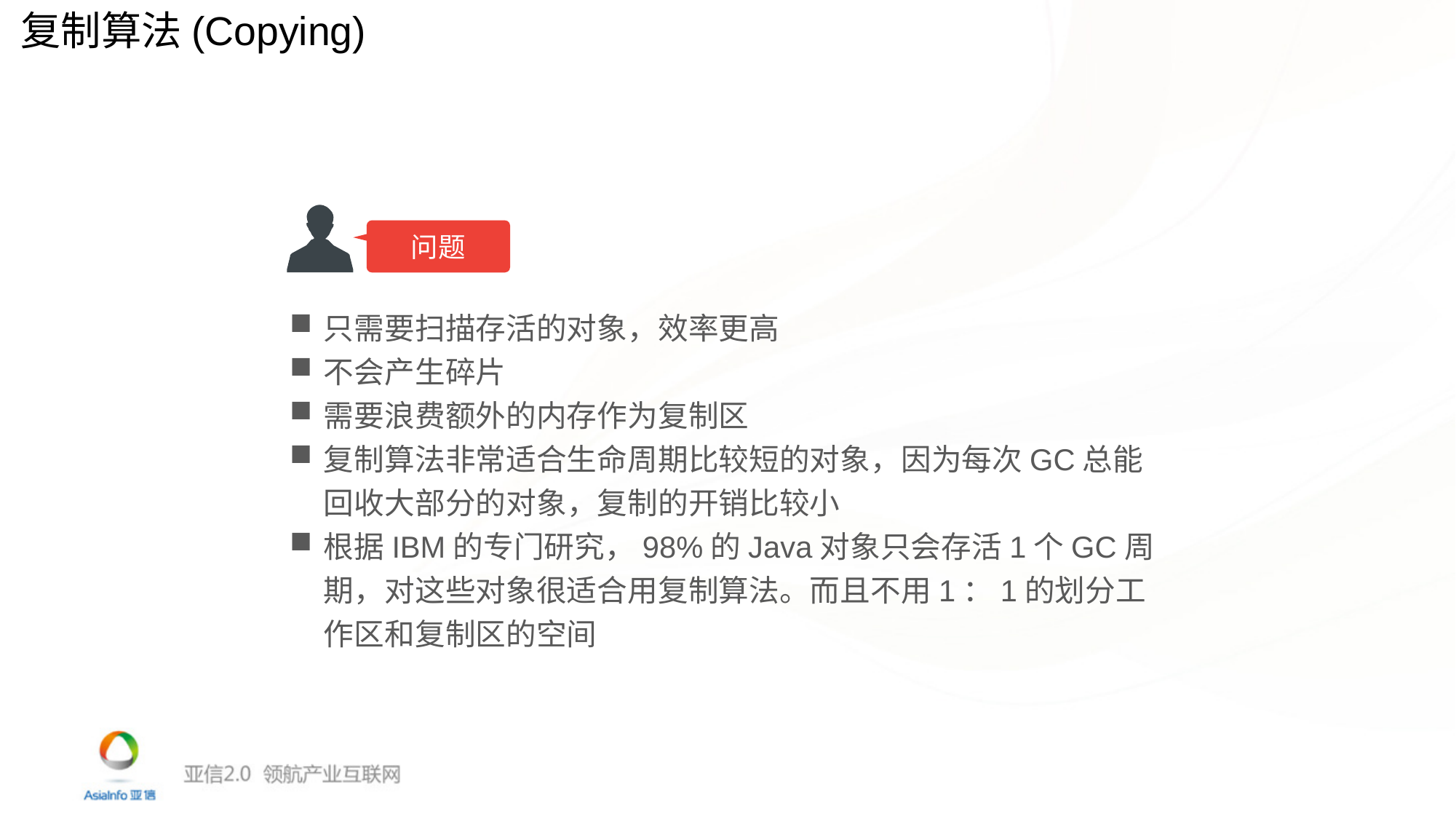

复制算法(Copying)

问题

只需要扫描存活的对象，效率更高
不会产生碎片
需要浪费额外的内存作为复制区
复制算法非常适合生命周期比较短的对象，因为每次GC总能回收大部分的对象，复制的开销比较小
根据IBM的专门研究，98%的Java对象只会存活1个GC周期，对这些对象很适合用复制算法。而且不用1：1的划分工作区和复制区的空间